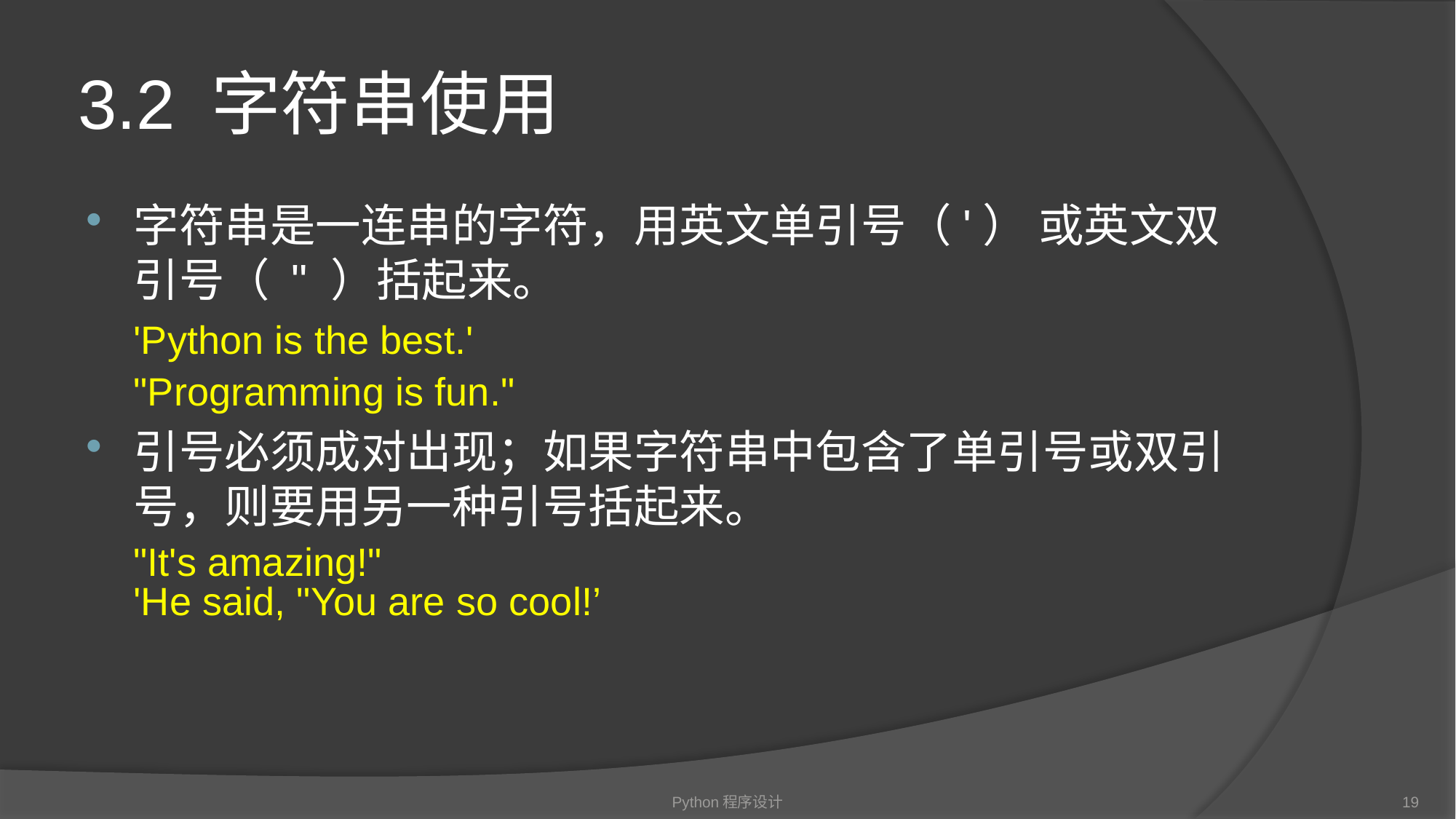

# 3.2 字符串使用
字符串是一连串的字符，用英文单引号（'） 或英文双引号（ " ）括起来。
	'Python is the best.'
	"Programming is fun."
引号必须成对出现；如果字符串中包含了单引号或双引号，则要用另一种引号括起来。
	"It's amazing!"
'He said, "You are so cool!’

Python程序设计
19